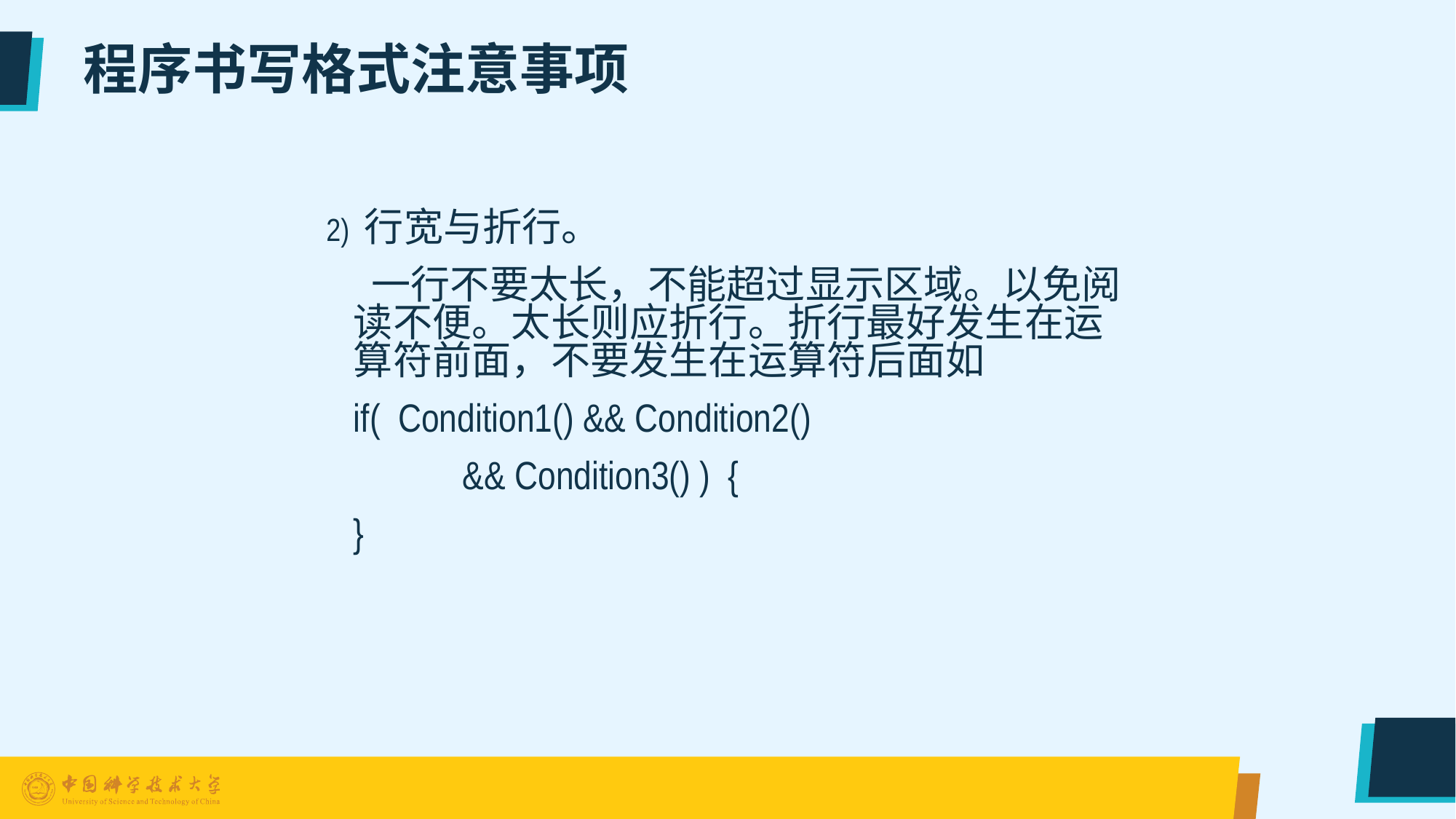

# 程序书写格式注意事项
2) 行宽与折行。
    一行不要太长，不能超过显示区域。以免阅读不便。太长则应折行。折行最好发生在运算符前面，不要发生在运算符后面如
	if(  Condition1() && Condition2()
		&& Condition3() )  {
	}